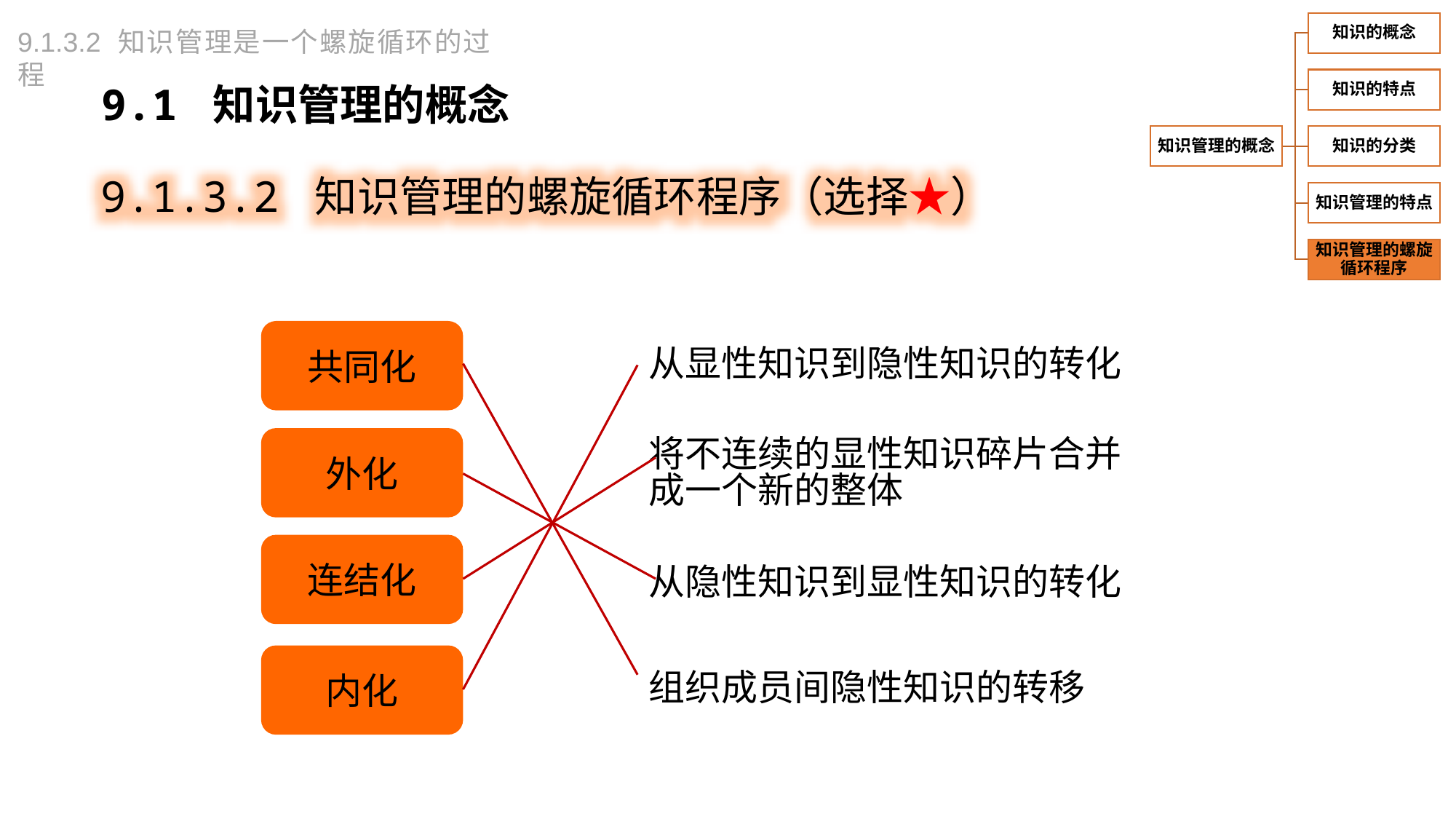

知识管理的概念
知识的概念
知识的特点
知识的分类
知识管理的特点
知识管理的螺旋循环程序
9.1.3.2 知识管理是一个螺旋循环的过程
9.1 知识管理的概念
9.1.3.2 知识管理的螺旋循环程序（选择★）
共同化
从显性知识到隐性知识的转化
外化
将不连续的显性知识碎片合并成一个新的整体
连结化
从隐性知识到显性知识的转化
内化
组织成员间隐性知识的转移